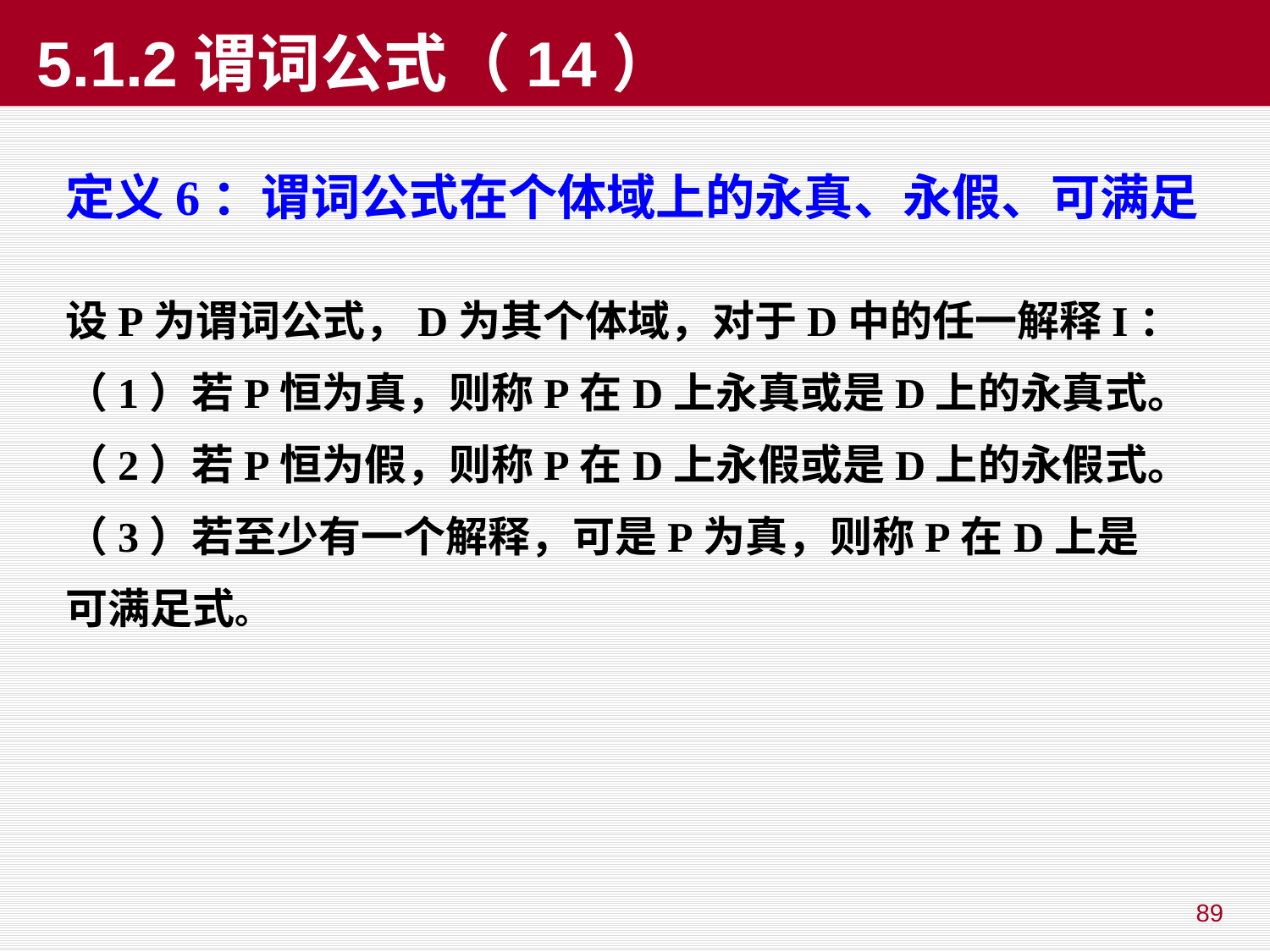

# 5.1.2谓词公式（14）
定义6：谓词公式在个体域上的永真、永假、可满足
设P为谓词公式，D为其个体域，对于D中的任一解释I：
（1）若P恒为真，则称P在D上永真或是D上的永真式。
（2）若P恒为假，则称P在D上永假或是D上的永假式。
（3）若至少有一个解释，可是P为真，则称P在D上是
可满足式。
89